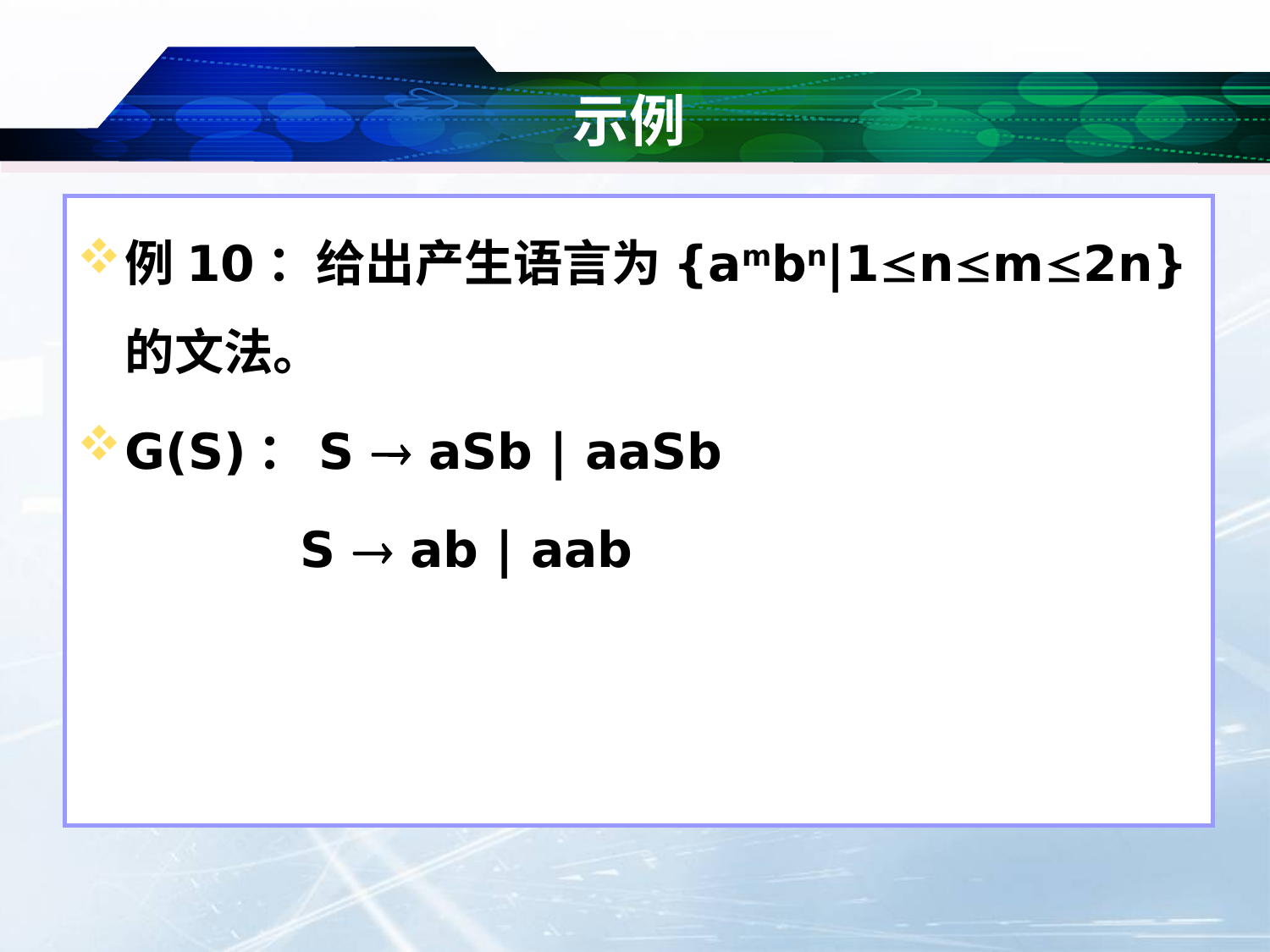

# 示例
例10：给出产生语言为{ambn|1≤n≤m≤2n}的文法。
G(S)：S → aSb | aaSb
             S → ab | aab